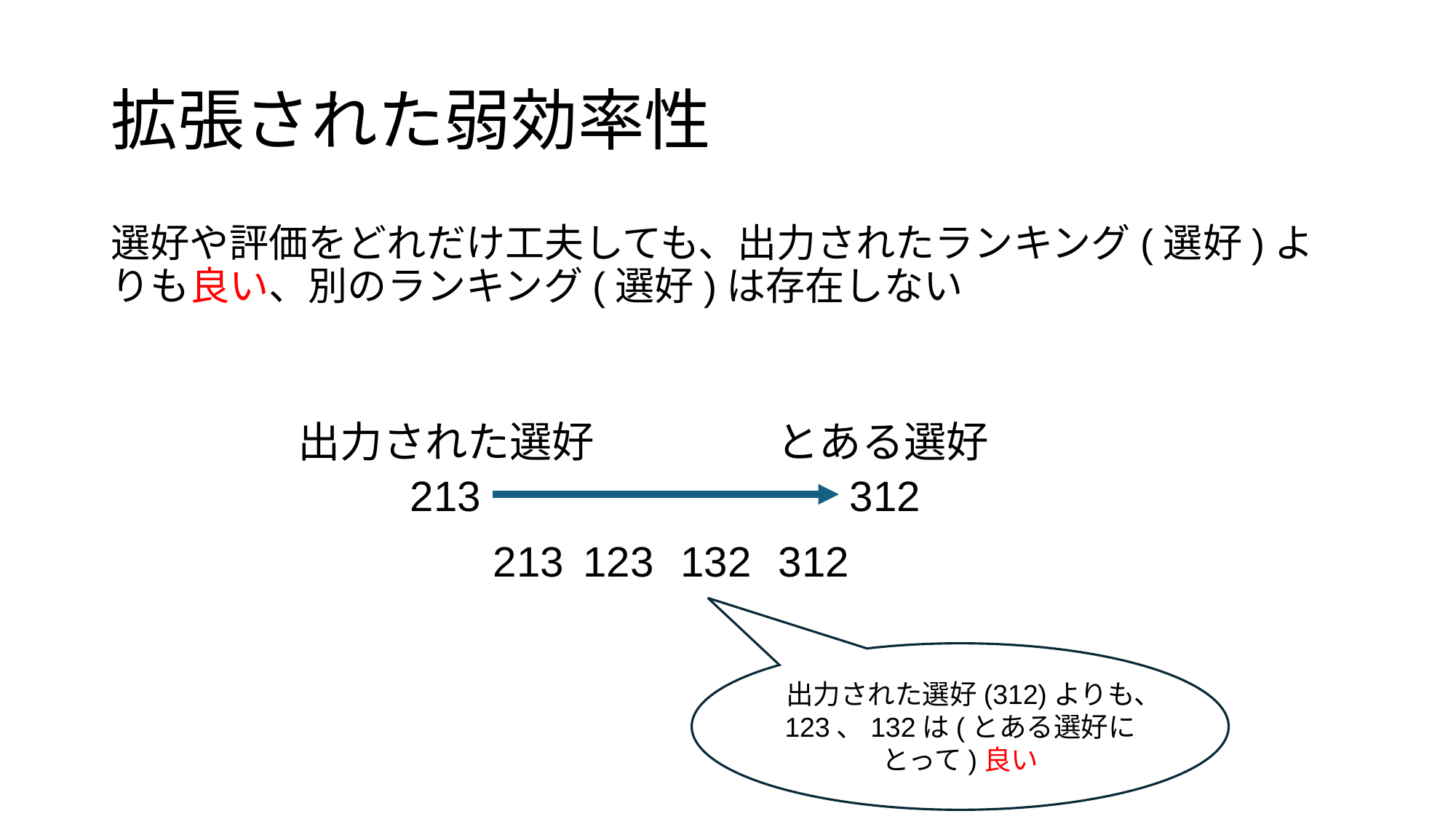

# 拡張された弱効率性
選好や評価をどれだけ工夫しても、出力されたランキング(選好)よりも良い、別のランキング(選好)は存在しない
出力された選好
とある選好
213
312
213
123
132
312
出力された選好(312)よりも、123、132は(とある選好にとって)良い